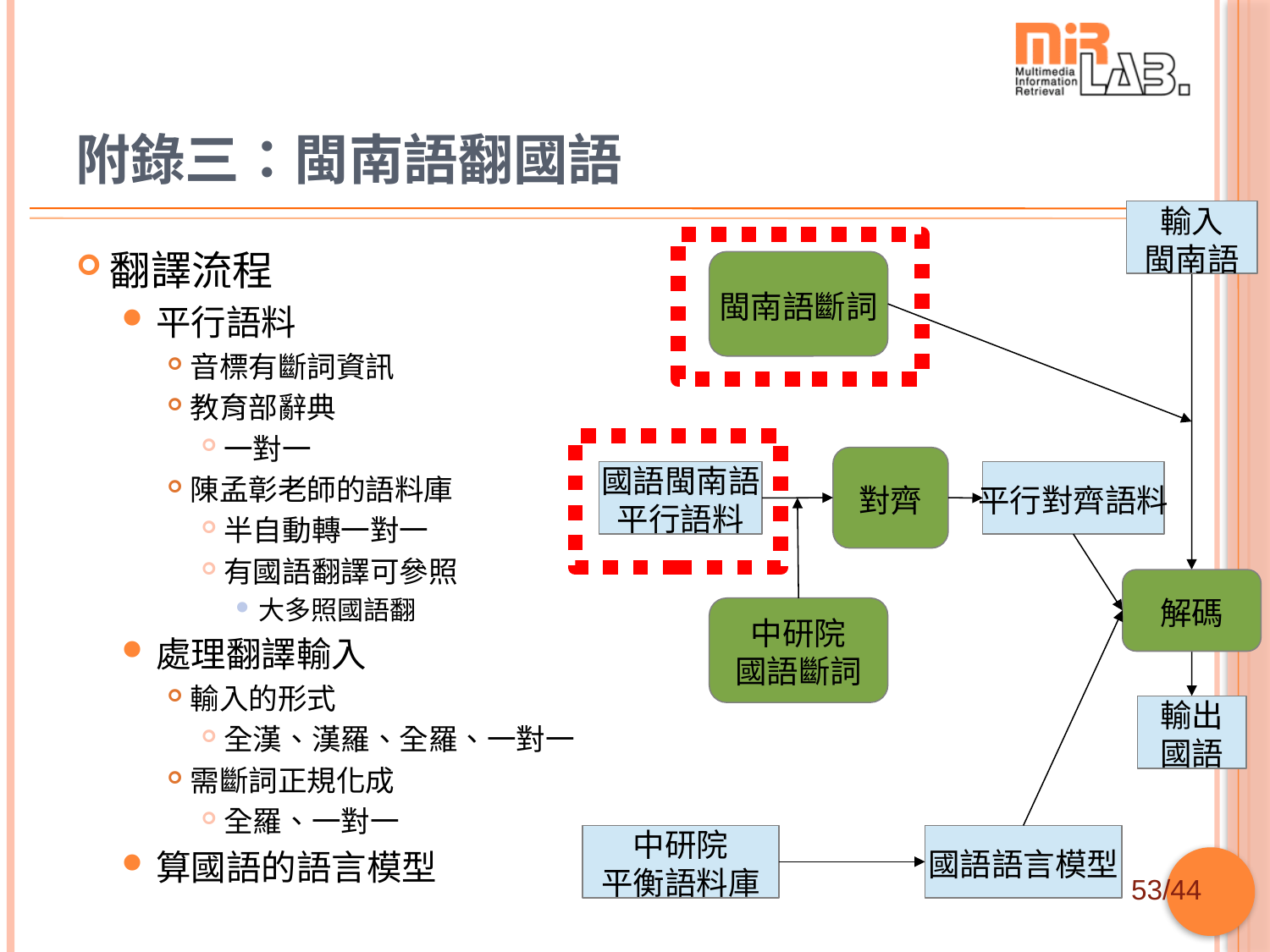

# 附錄三：閩南語翻國語
輸入
閩南語

翻譯流程
平行語料
音標有斷詞資訊
教育部辭典
一對一
陳孟彰老師的語料庫
半自動轉一對一
有國語翻譯可參照
大多照國語翻
處理翻譯輸入
輸入的形式
全漢、漢羅、全羅、一對一
需斷詞正規化成
全羅、一對一
算國語的語言模型
閩南語斷詞

對齊
國語閩南語
平行語料
平行對齊語料
解碼
中研院
國語斷詞
輸出
國語
中研院
平衡語料庫
國語語言模型